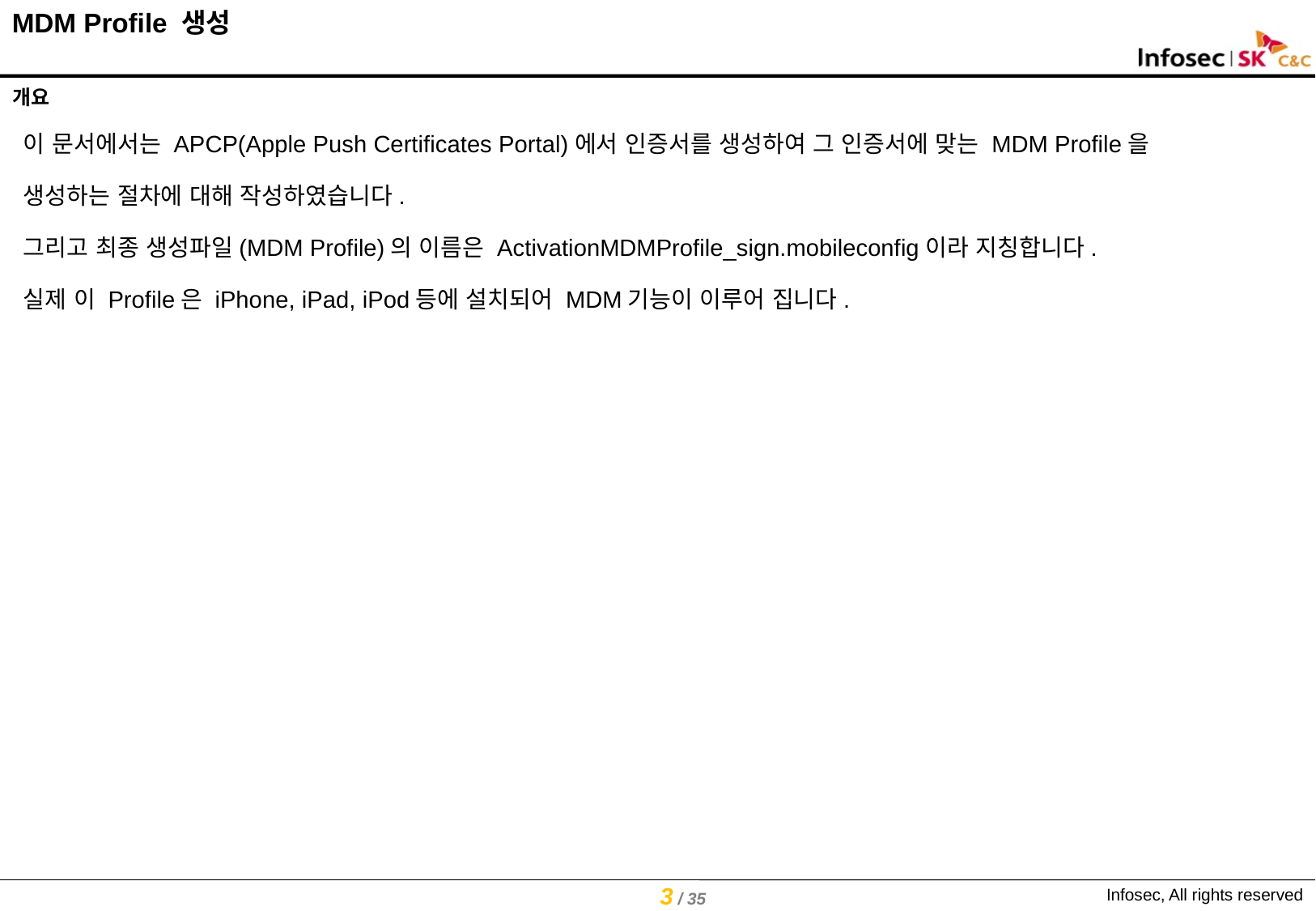

# 개요
이 문서에서는 APCP(Apple Push Certificates Portal)에서 인증서를 생성하여 그 인증서에 맞는 MDM Profile을
생성하는 절차에 대해 작성하였습니다.
그리고 최종 생성파일(MDM Profile)의 이름은 ActivationMDMProfile_sign.mobileconfig이라 지칭합니다.
실제 이 Profile은 iPhone, iPad, iPod등에 설치되어 MDM기능이 이루어 집니다.